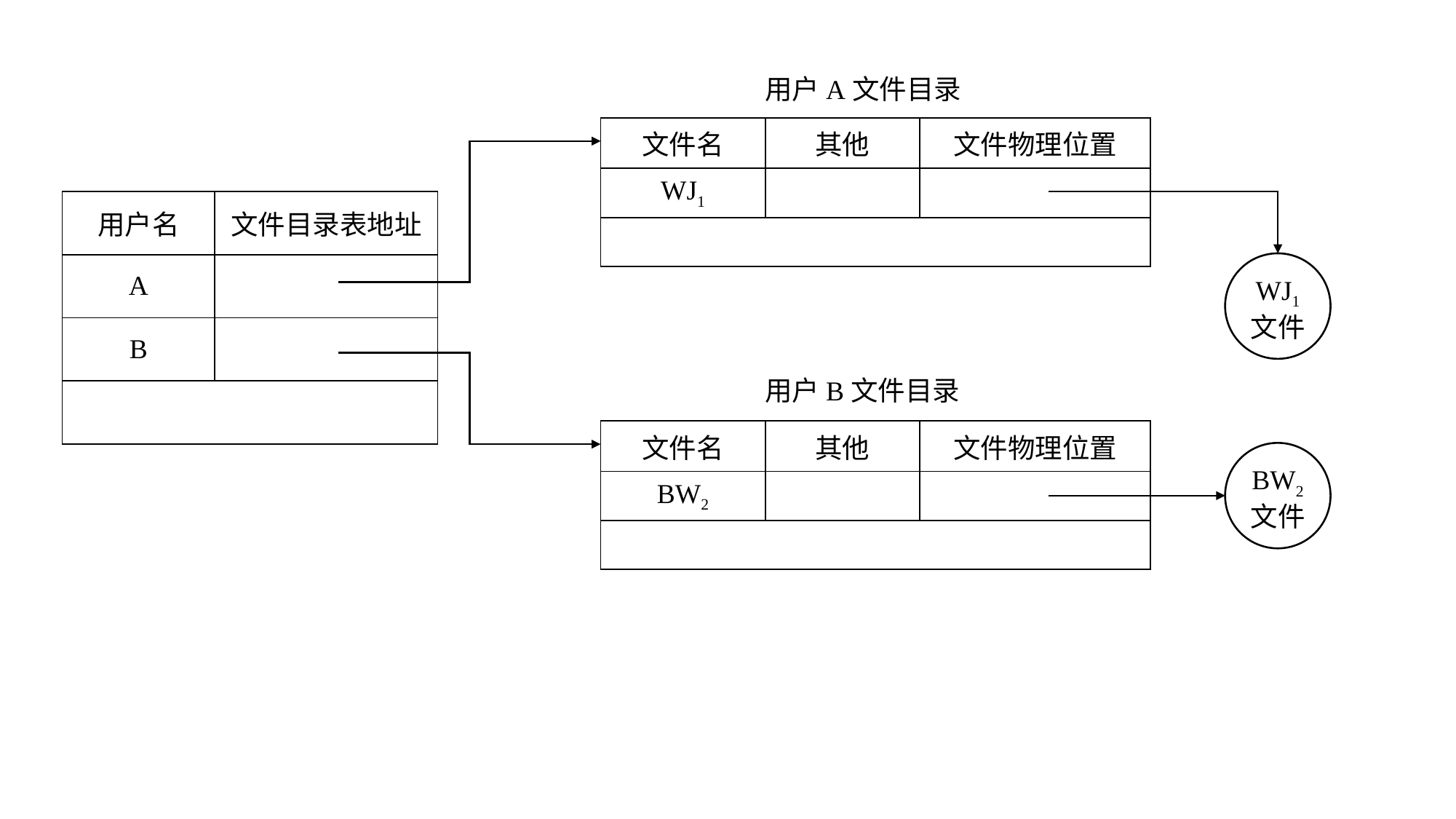

用户A文件目录
| 文件名 | 其他 | 文件物理位置 |
| --- | --- | --- |
| WJ1 |  |  |
|  |  |  |
| 用户名 | 文件目录表地址 |
| --- | --- |
| A |  |
| B |  |
|  |  |

WJ1
文件
用户B文件目录
| 文件名 | 其他 | 文件物理位置 |
| --- | --- | --- |
| BW2 |  |  |
|  |  |  |

BW2
文件